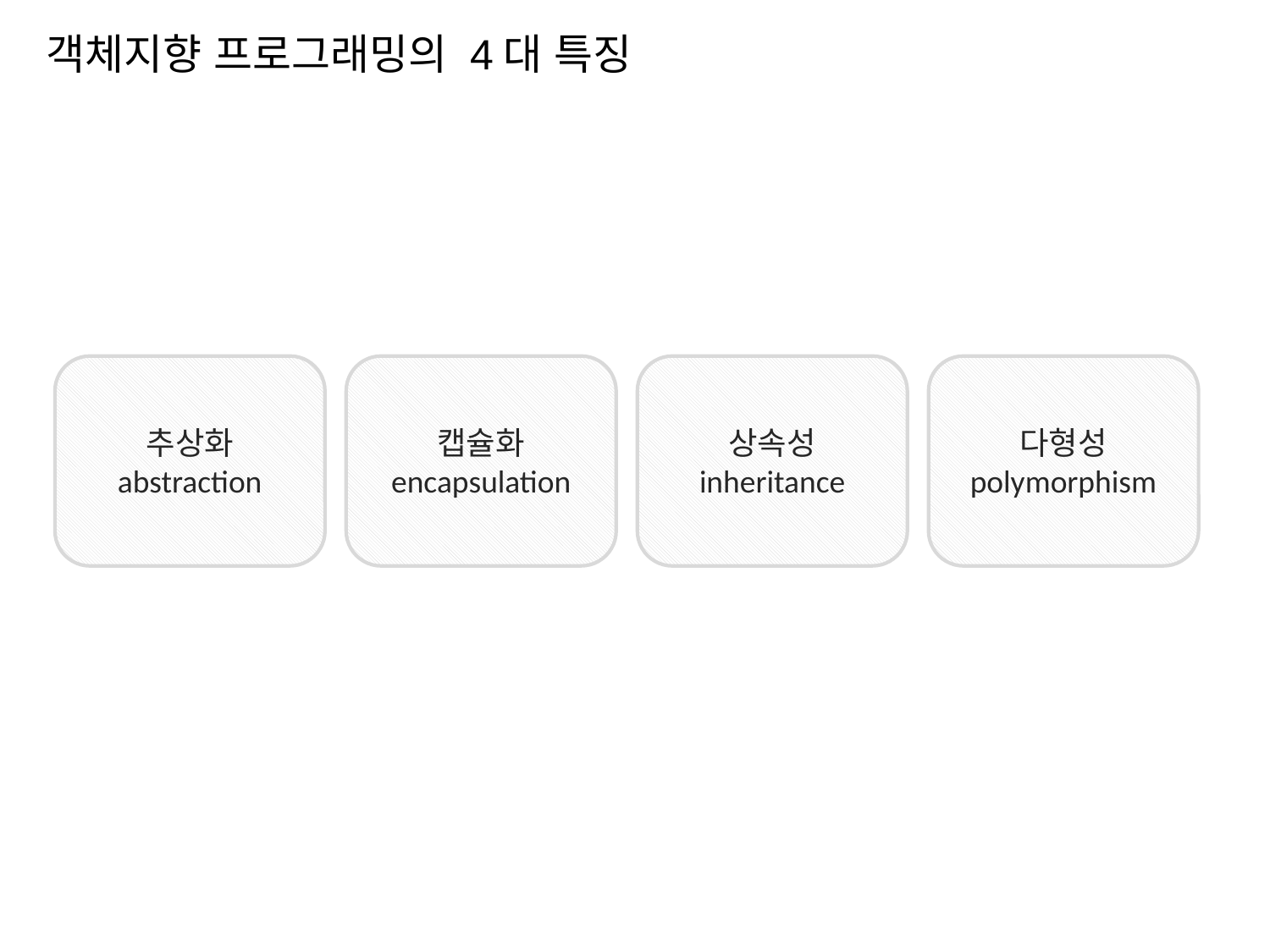

# 객체지향 프로그래밍의 4대 특징
추상화
abstraction
캡슐화
encapsulation
상속성
inheritance
다형성
polymorphism